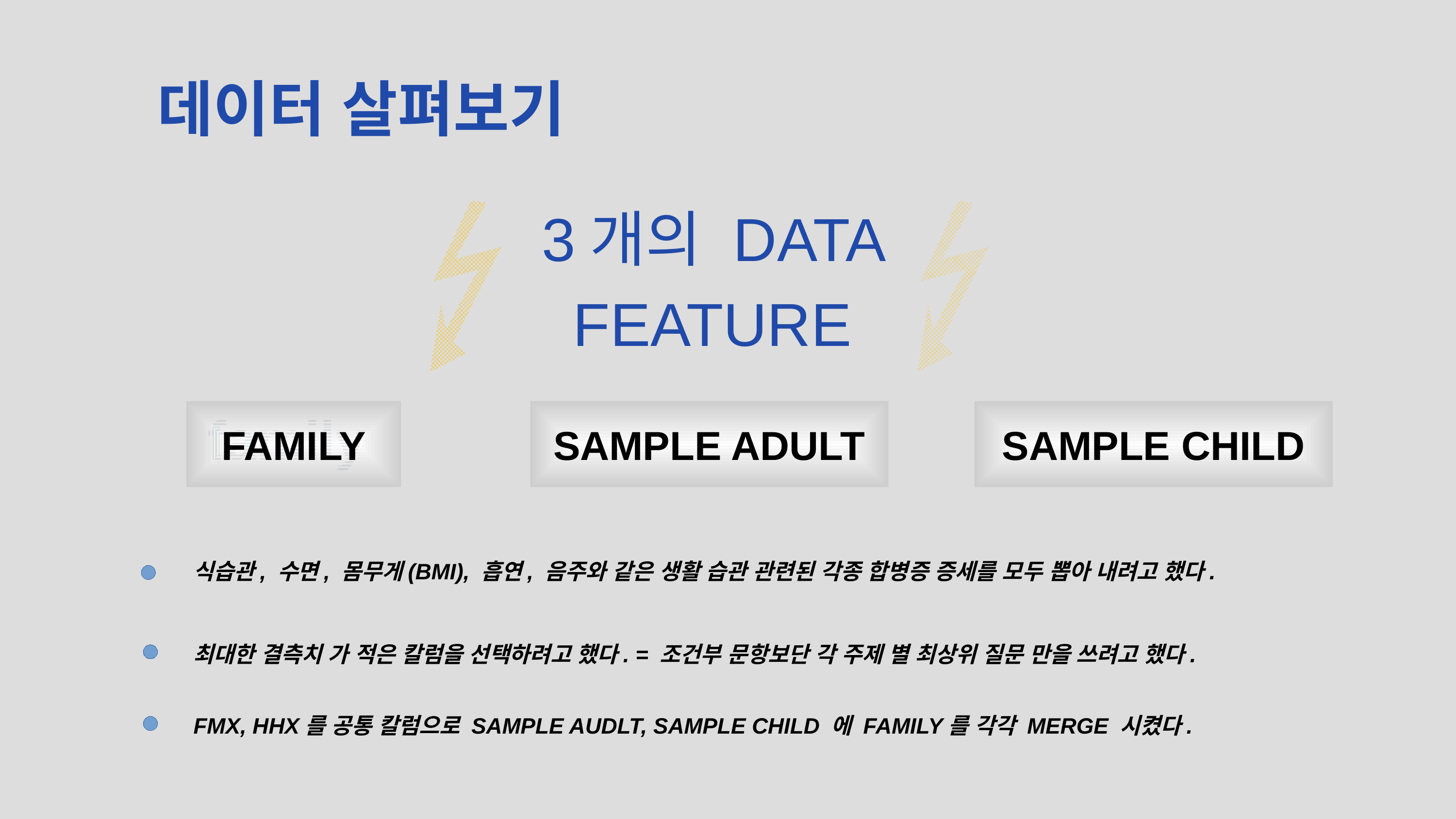

데이터 살펴보기
3개의 DATA FEATURE

FAMILY
SAMPLE ADULT
SAMPLE CHILD
family

식습관, 수면, 몸무게(BMI), 흡연, 음주와 같은 생활 습관 관련된 각종 합병증 증세를 모두 뽑아 내려고 했다.

최대한 결측치 가 적은 칼럼을 선택하려고 했다. = 조건부 문항보단 각 주제 별 최상위 질문 만을 쓰려고 했다.

FMX, HHX를 공통 칼럼으로 SAMPLE AUDLT, SAMPLE CHILD 에 FAMILY를 각각 MERGE 시켰다.